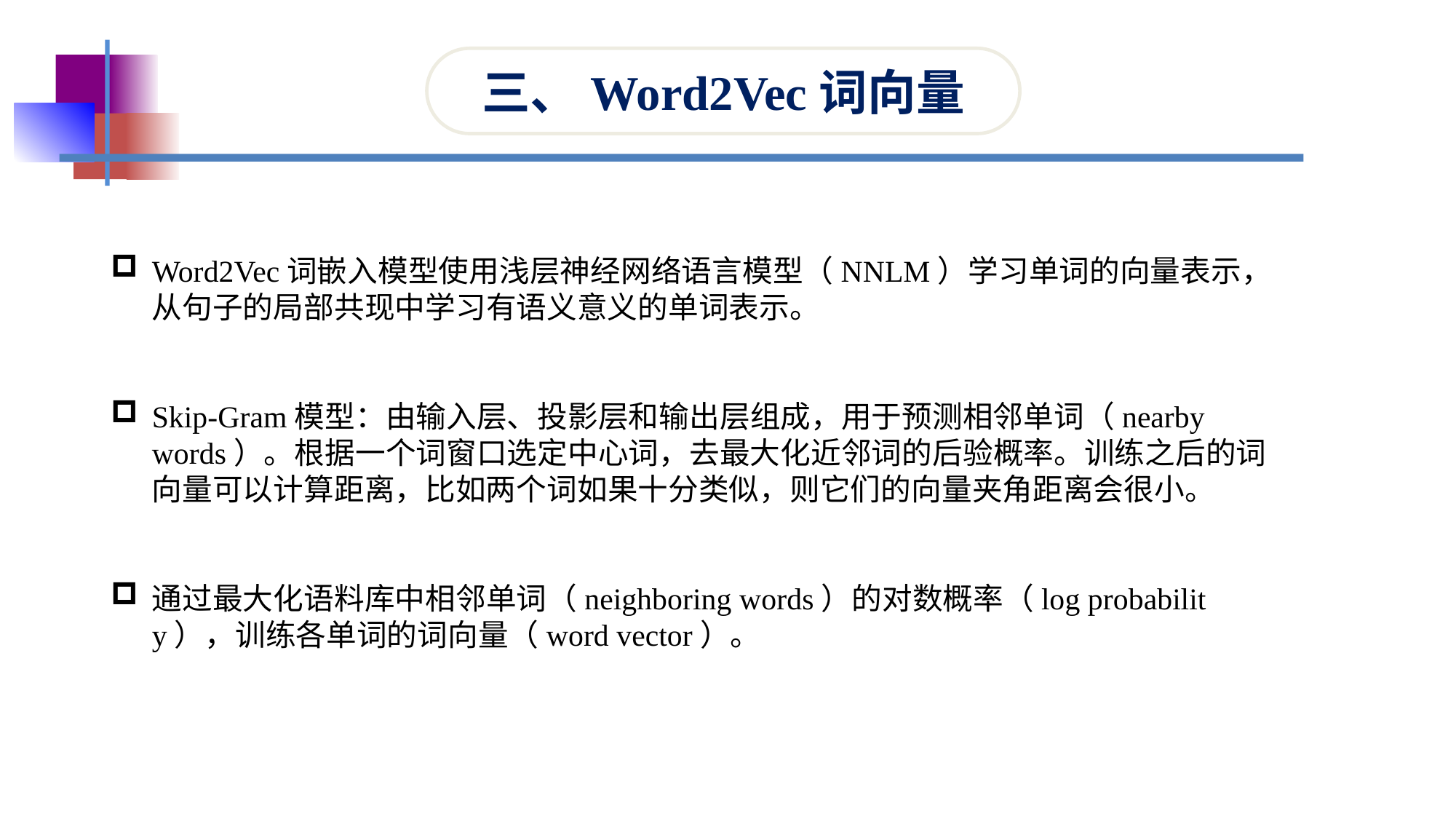

三、Word2Vec词向量
Word2Vec词嵌入模型使用浅层神经网络语言模型（NNLM）学习单词的向量表示，从句子的局部共现中学习有语义意义的单词表示。

Skip-Gram模型：由输入层、投影层和输出层组成，用于预测相邻单词（nearby words）。根据一个词窗口选定中心词，去最大化近邻词的后验概率。训练之后的词向量可以计算距离，比如两个词如果十分类似，则它们的向量夹角距离会很小。

通过最大化语料库中相邻单词（neighboring words）的对数概率（log probability），训练各单词的词向量（word vector）。